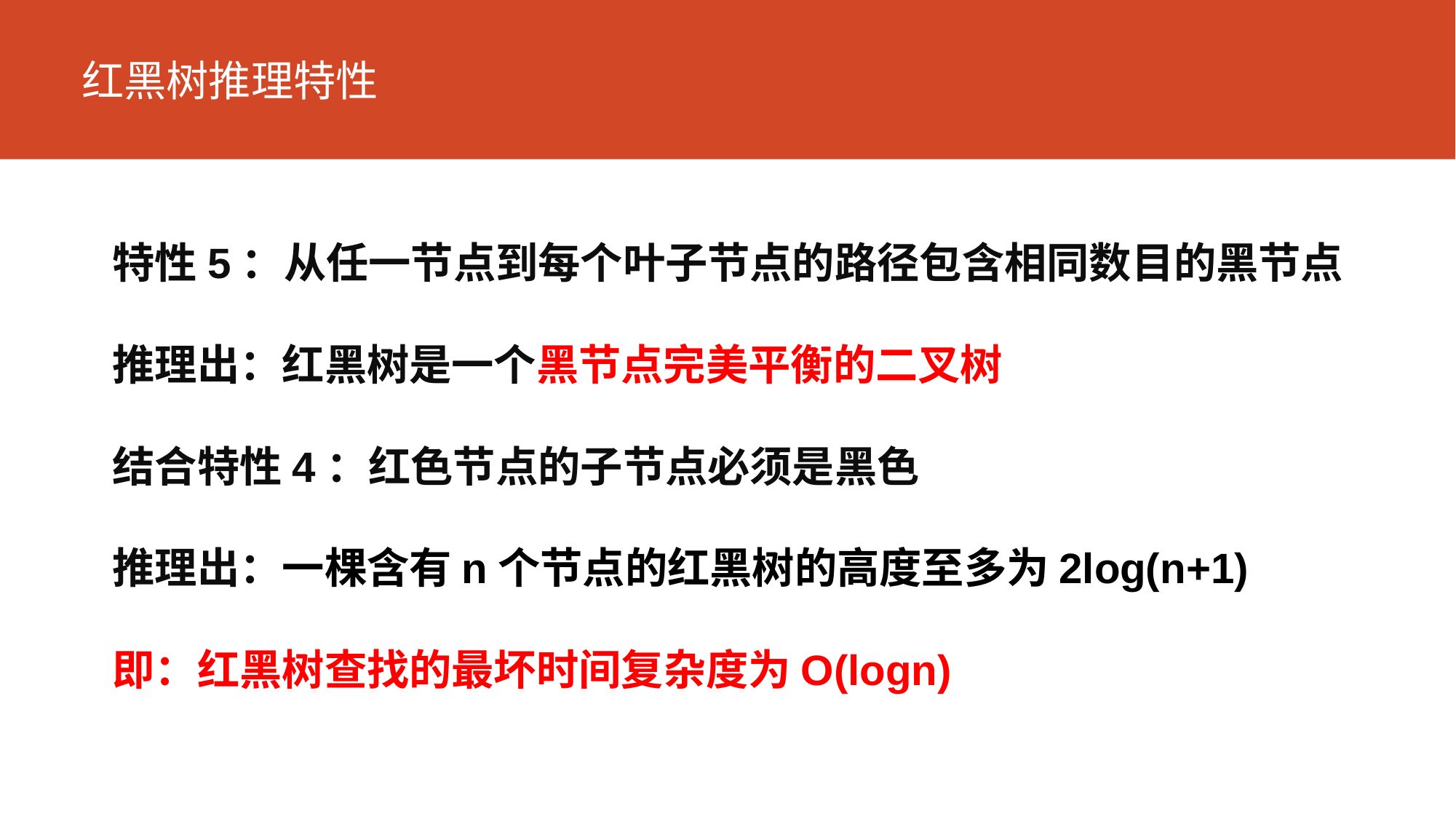

# 红黑树推理特性
特性5：从任一节点到每个叶子节点的路径包含相同数目的黑节点
推理出：红黑树是一个黑节点完美平衡的二叉树

结合特性4：红色节点的子节点必须是黑色

推理出：一棵含有n个节点的红黑树的高度至多为2log(n+1)

即：红黑树查找的最坏时间复杂度为O(logn)